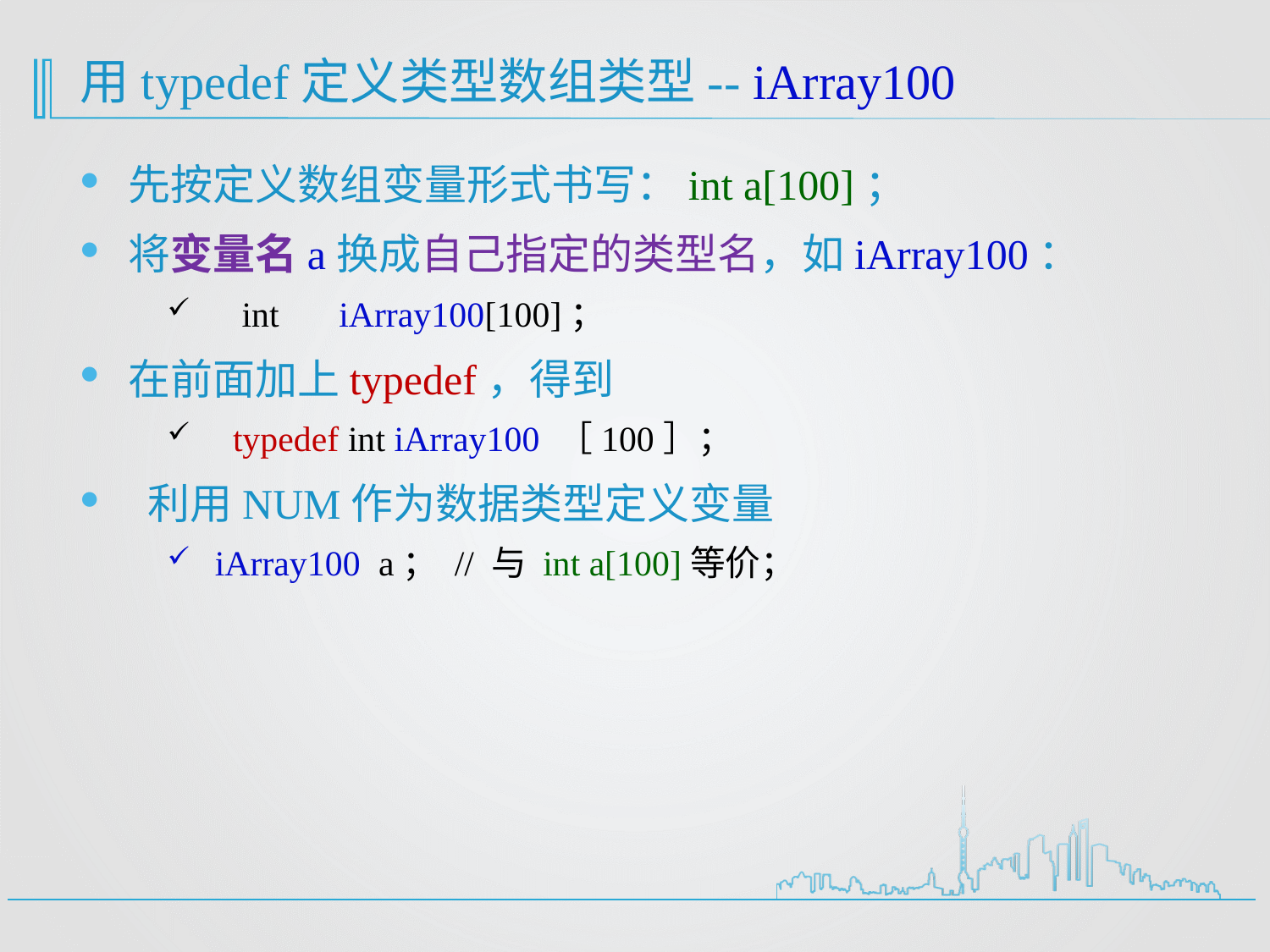

# 用typedef定义类型数组类型-- iArray100
先按定义数组变量形式书写：int a[100]；
将变量名a换成自己指定的类型名，如iArray100：
   int　 iArray100[100]；
在前面加上typedef，得到
  typedef int iArray100 ［100］；
 利用NUM作为数据类型定义变量
iArray100  a； // 与 int a[100]等价；